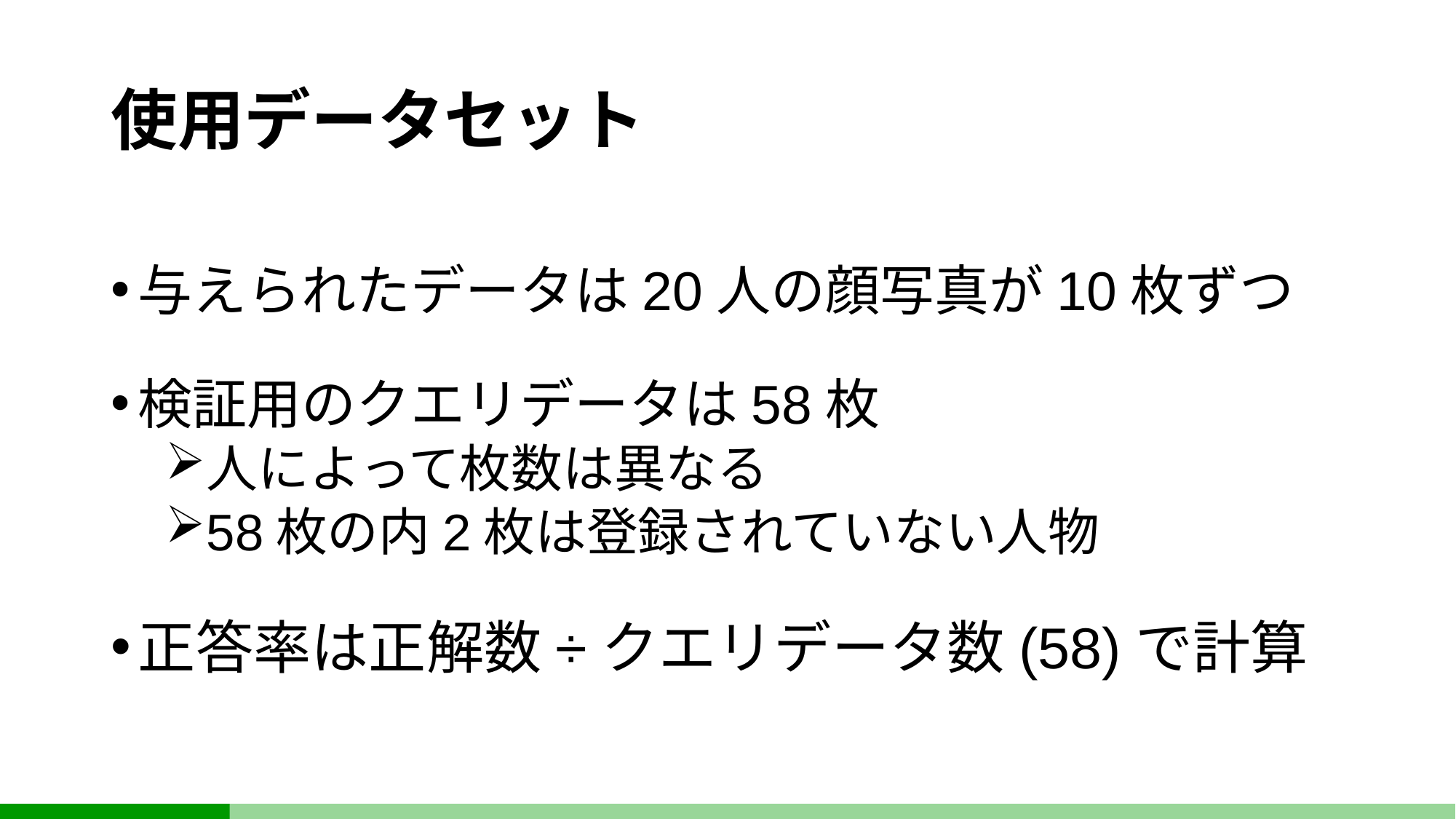

# 使用データセット
与えられたデータは20人の顔写真が10枚ずつ
検証用のクエリデータは58枚
人によって枚数は異なる
58枚の内2枚は登録されていない人物
正答率は正解数÷クエリデータ数(58)で計算